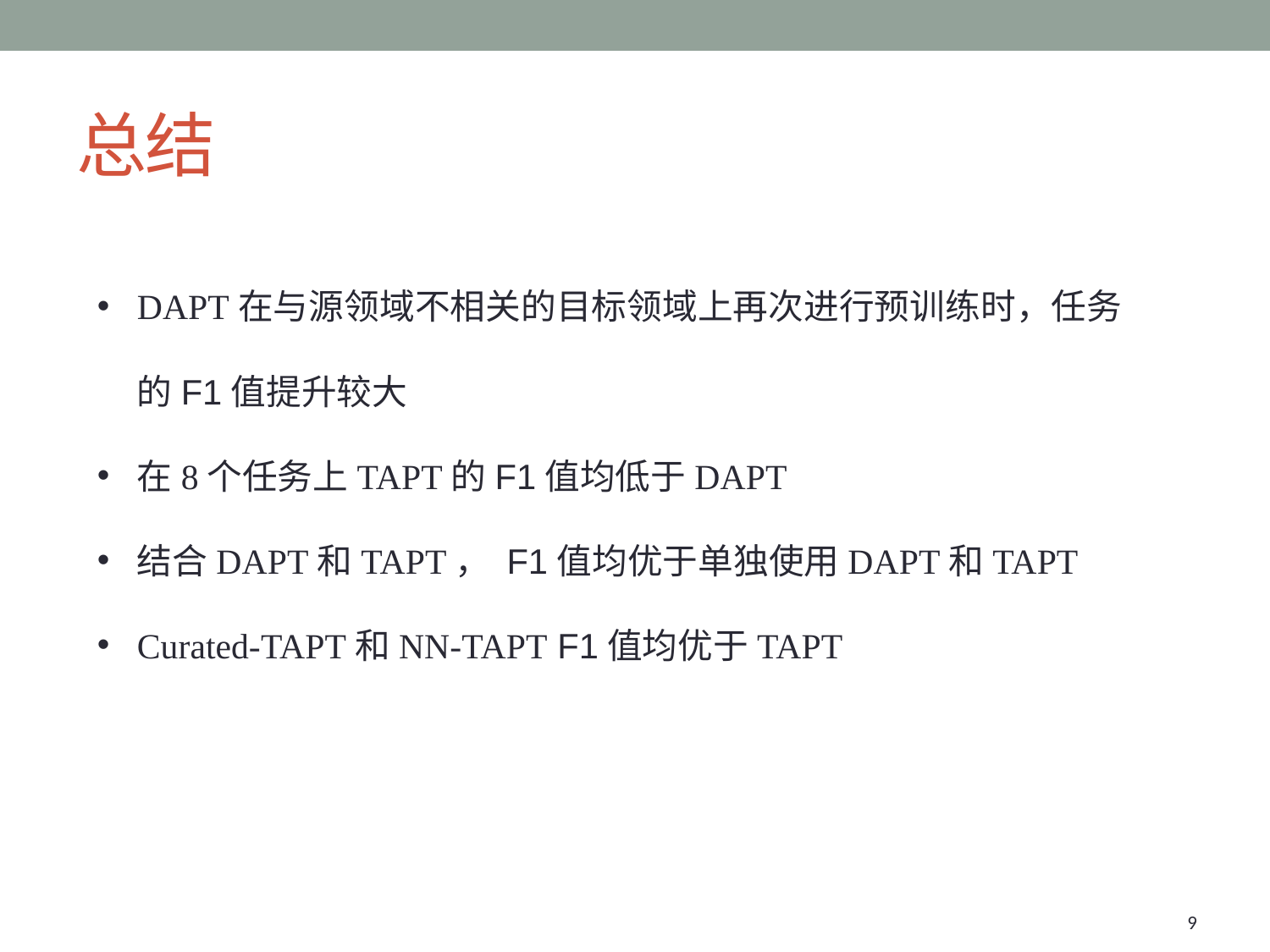

# 总结
DAPT在与源领域不相关的目标领域上再次进行预训练时，任务的F1值提升较大
在8个任务上TAPT的F1值均低于DAPT
结合DAPT和TAPT， F1值均优于单独使用DAPT和TAPT
Curated-TAPT和NN-TAPT F1值均优于TAPT

9